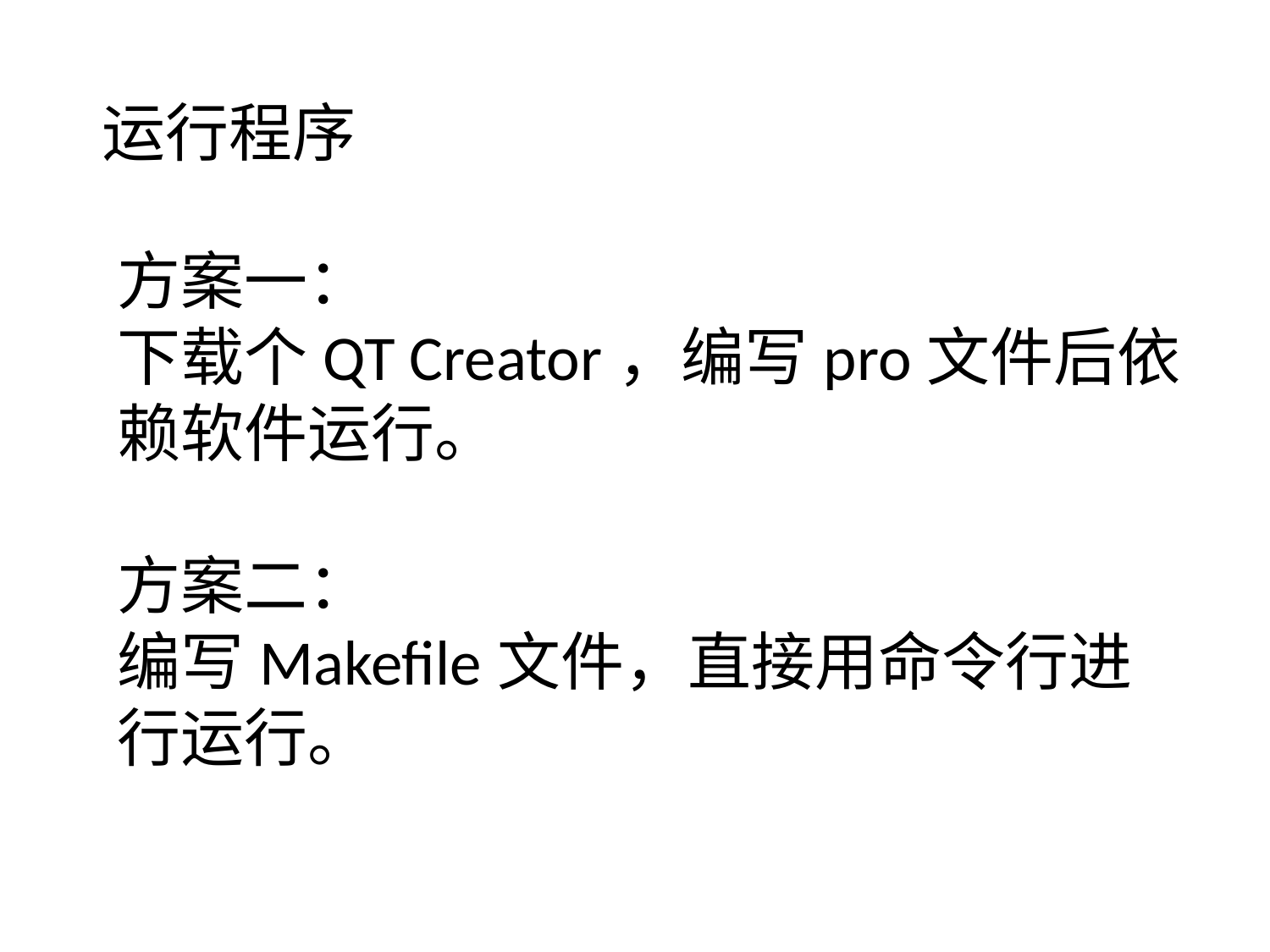

运行程序
方案一：
下载个QT Creator，编写pro文件后依赖软件运行。

方案二：
编写Makefile文件，直接用命令行进行运行。